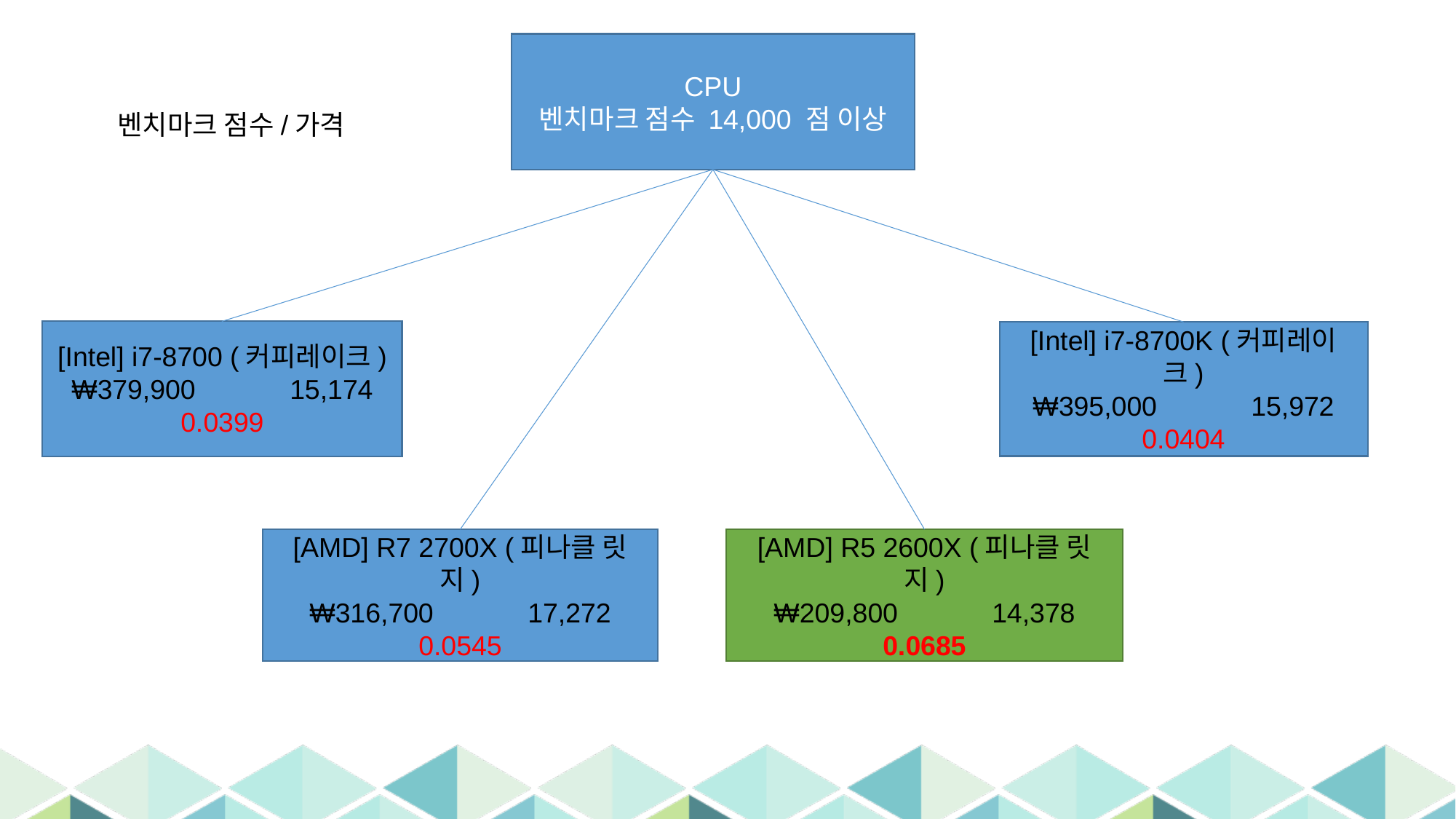

CPU
벤치마크 점수 14,000 점 이상
벤치마크 점수/가격
[Intel] i7-8700 (커피레이크)
₩379,900 	15,174
0.0399
[Intel] i7-8700K (커피레이크)
₩395,000 	15,972
0.0404
[AMD] R7 2700X (피나클 릿지)
₩316,700 	17,272
0.0545
[AMD] R5 2600X (피나클 릿지)
₩209,800 	14,378
0.0685